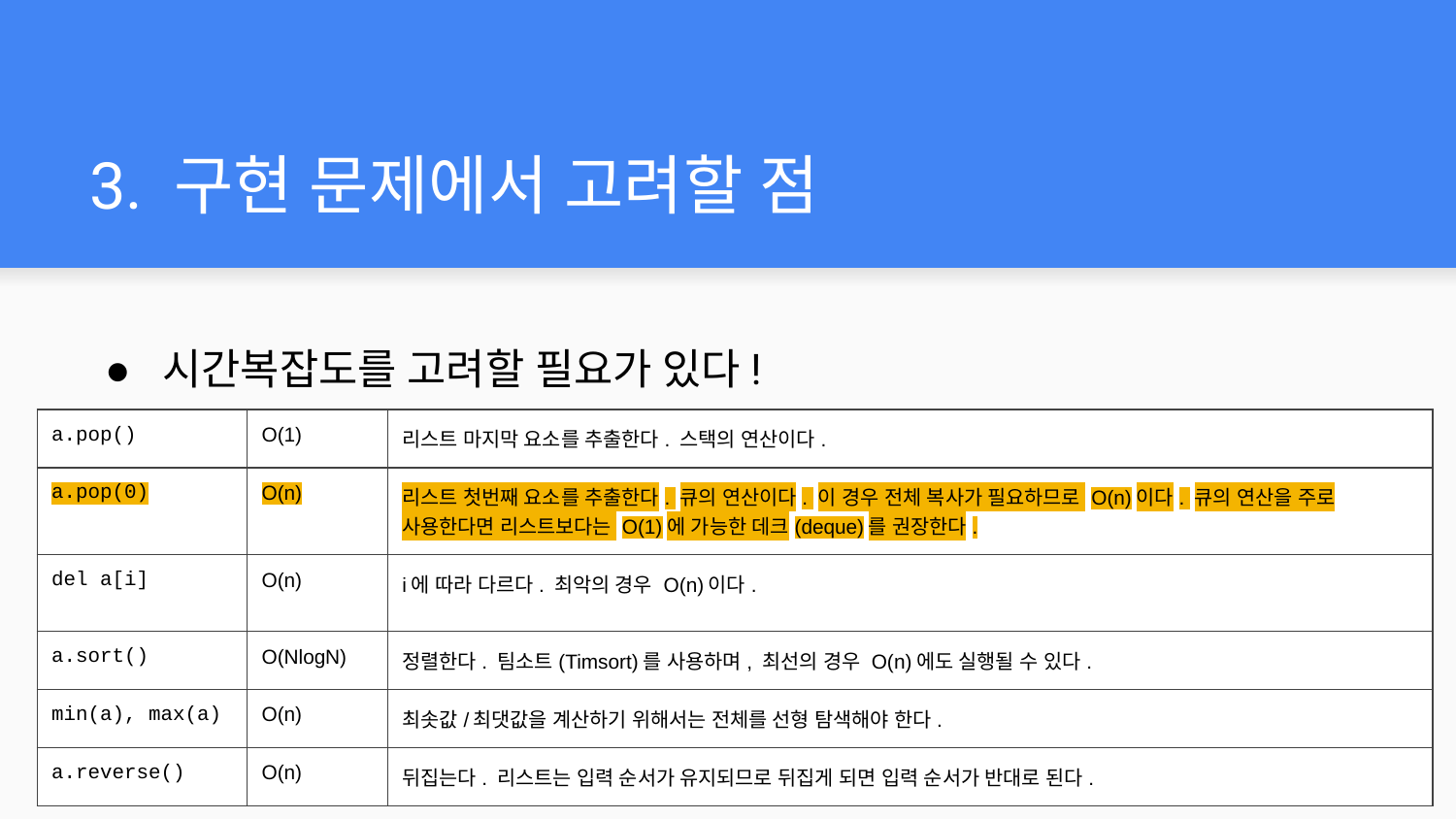

# 3. 구현 문제에서 고려할 점
시간복잡도를 고려할 필요가 있다!

| a.pop() | O(1) | 리스트 마지막 요소를 추출한다. 스택의 연산이다. |
| --- | --- | --- |
| a.pop(0) | O(n) | 리스트 첫번째 요소를 추출한다. 큐의 연산이다. 이 경우 전체 복사가 필요하므로 O(n)이다. 큐의 연산을 주로 사용한다면 리스트보다는 O(1)에 가능한 데크(deque)를 권장한다. |
| del a[i] | O(n) | i에 따라 다르다. 최악의 경우 O(n)이다. |
| a.sort() | O(NlogN) | 정렬한다. 팀소트(Timsort)를 사용하며, 최선의 경우 O(n)에도 실행될 수 있다. |
| min(a), max(a) | O(n) | 최솟값/최댓값을 계산하기 위해서는 전체를 선형 탐색해야 한다. |
| a.reverse() | O(n) | 뒤집는다. 리스트는 입력 순서가 유지되므로 뒤집게 되면 입력 순서가 반대로 된다. |
8